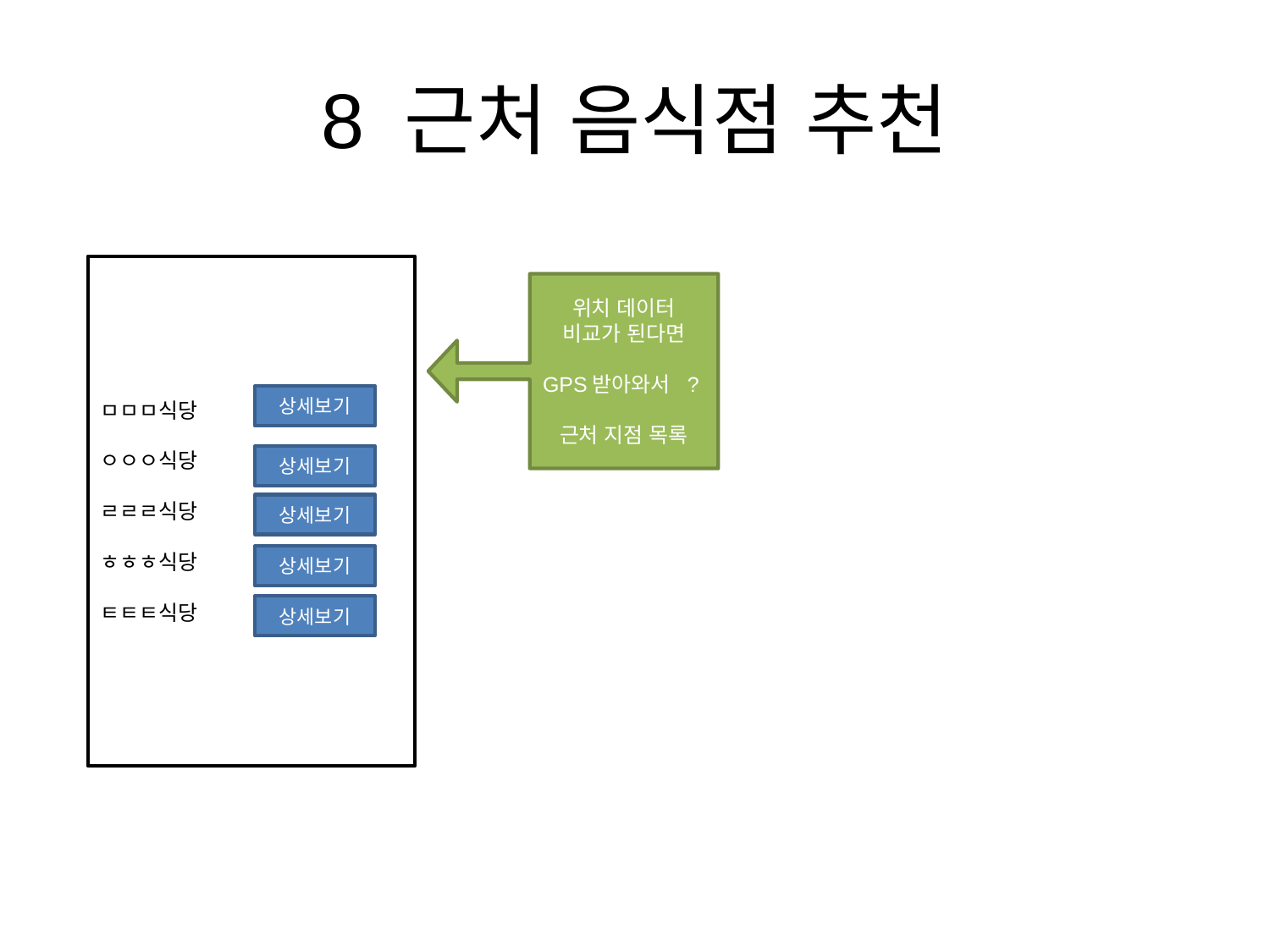

# 8 근처 음식점 추천
ㅁㅁㅁ식당

ㅇㅇㅇ식당

ㄹㄹㄹ식당

ㅎㅎㅎ식당

ㅌㅌㅌ식당
위치 데이터 비교가 된다면

GPS받아와서  ?

근처 지점 목록
상세보기
상세보기
상세보기
상세보기
상세보기